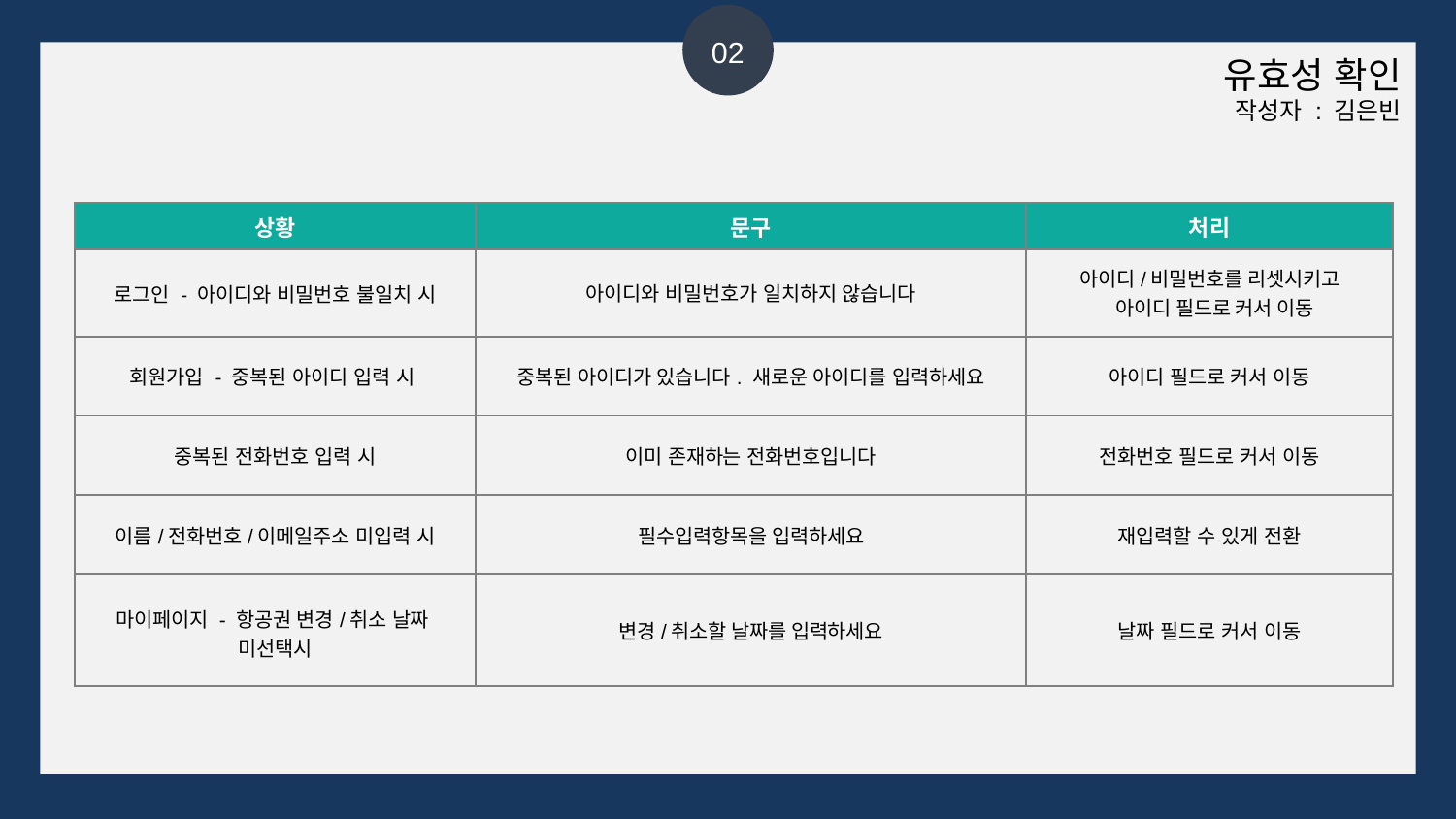

02

유효성 확인
작성자 : 김은빈
| 상황 | 문구 | 처리 |
| --- | --- | --- |
| 로그인 - 아이디와 비밀번호 불일치 시 | 아이디와 비밀번호가 일치하지 않습니다 | 아이디/비밀번호를 리셋시키고  아이디 필드로 커서 이동 |
| 회원가입 - 중복된 아이디 입력 시 | 중복된 아이디가 있습니다. 새로운 아이디를 입력하세요 | 아이디 필드로 커서 이동 |
| 중복된 전화번호 입력 시 | 이미 존재하는 전화번호입니다 | 전화번호 필드로 커서 이동 |
| 이름/전화번호/이메일주소 미입력 시 | 필수입력항목을 입력하세요 | 재입력할 수 있게 전환 |
| 마이페이지 - 항공권 변경/취소 날짜 미선택시 | 변경/취소할 날짜를 입력하세요 | 날짜 필드로 커서 이동 |